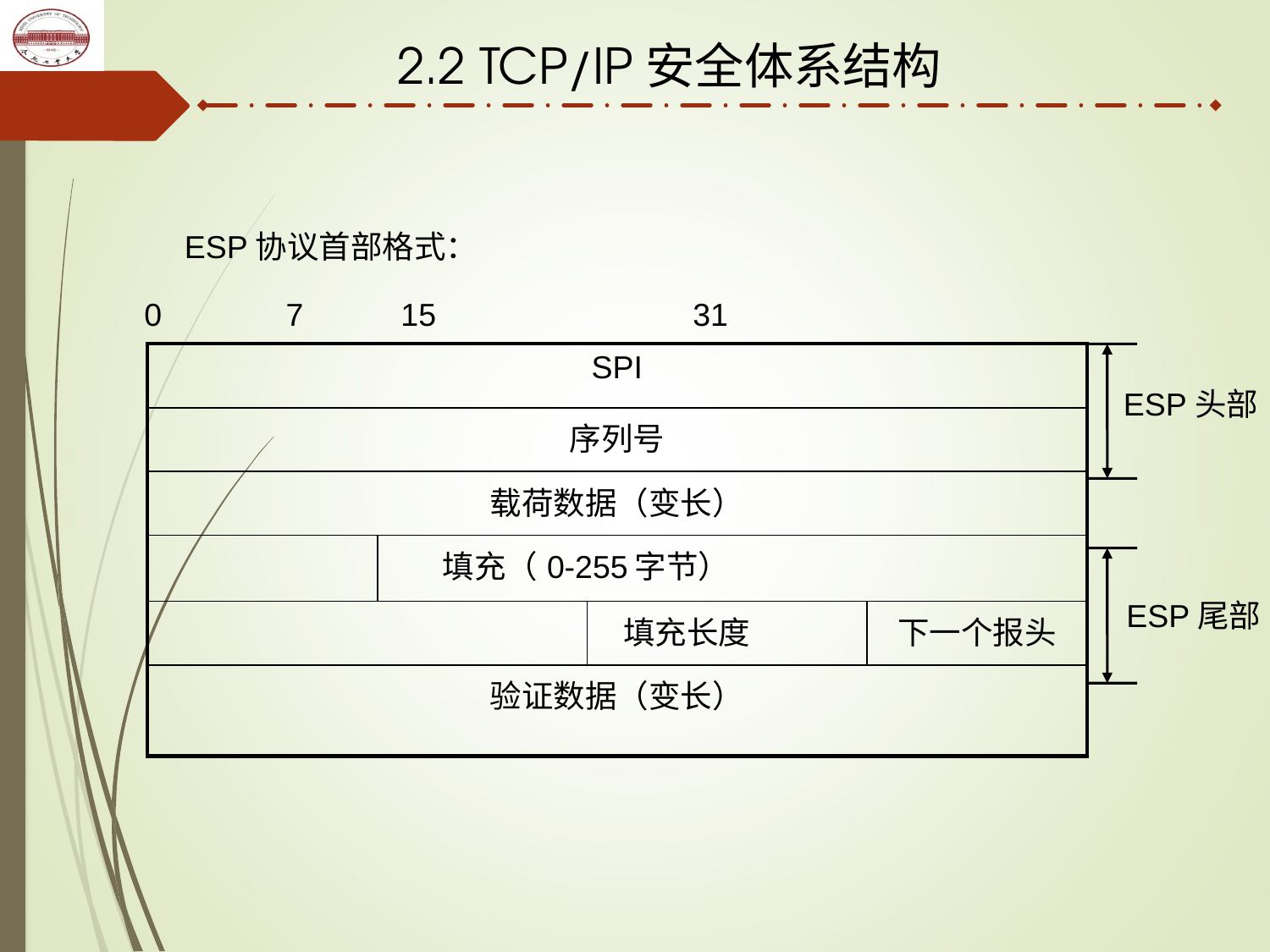

2.2 TCP/IP安全体系结构
ESP协议首部格式：
0              7           15                             31
| SPI |  |  |  |
| --- | --- | --- | --- |
| 序列号 |  |  |  |
| 载荷数据（变长） |  |  |  |
|  | 填充（0-255字节） |  |  |
|  |  | 填充长度 | 下一个报头 |
| 验证数据（变长） |  |  |  |

ESP头部

ESP尾部